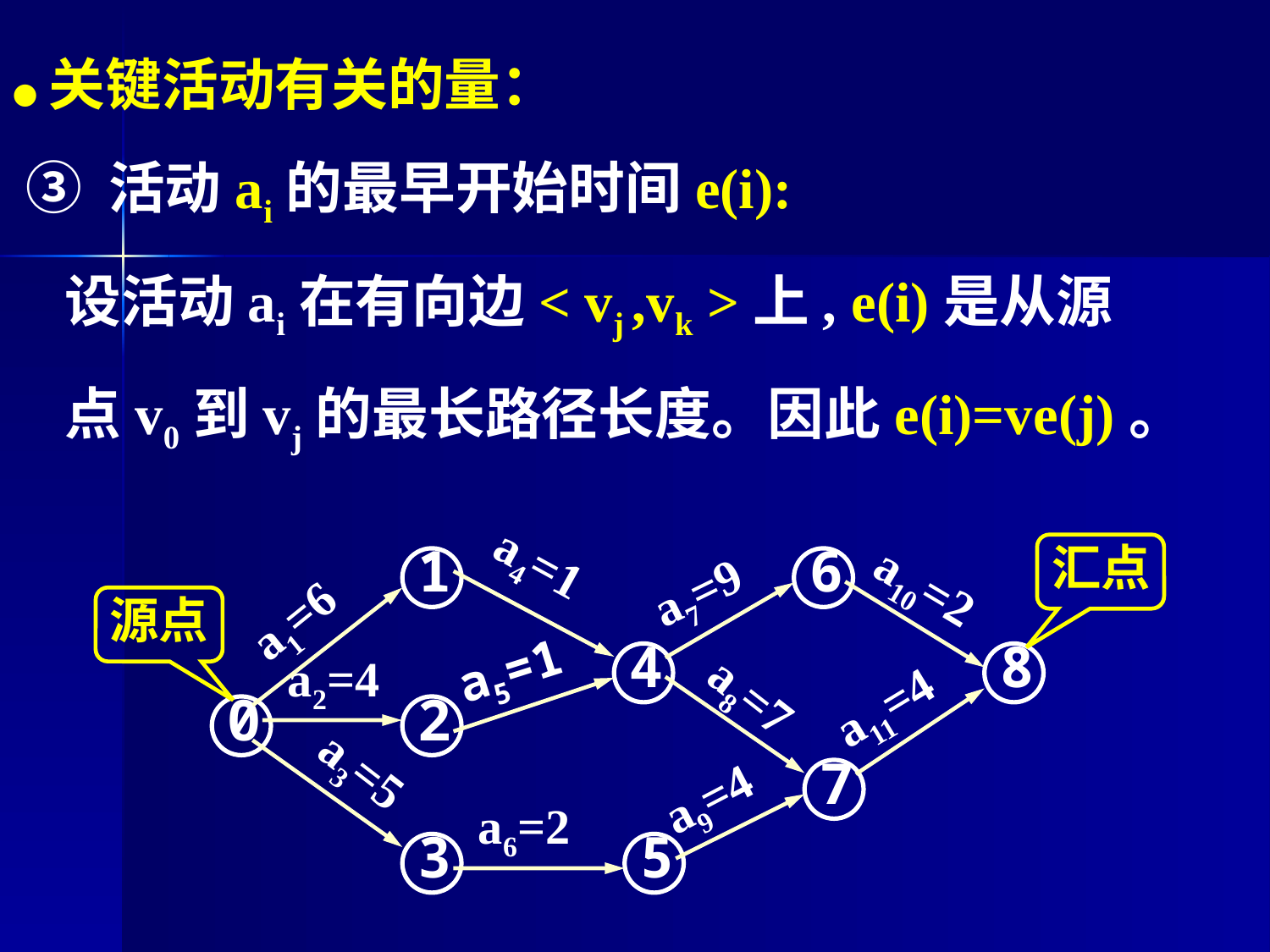

● 关键活动有关的量：
 ③ 活动ai的最早开始时间e(i):
   设活动ai在有向边< vj ,vk >上, e(i)是从源
   点v0到vj的最长路径长度。因此e(i)=ve(j)。

1

6

汇点

a7=9
a4=1
a10=2

a1=6
源点

4

8

a5=1
a2=4
a11=4
0

2

a8=7

7

a9=4
a3=5
a6=2

3

5